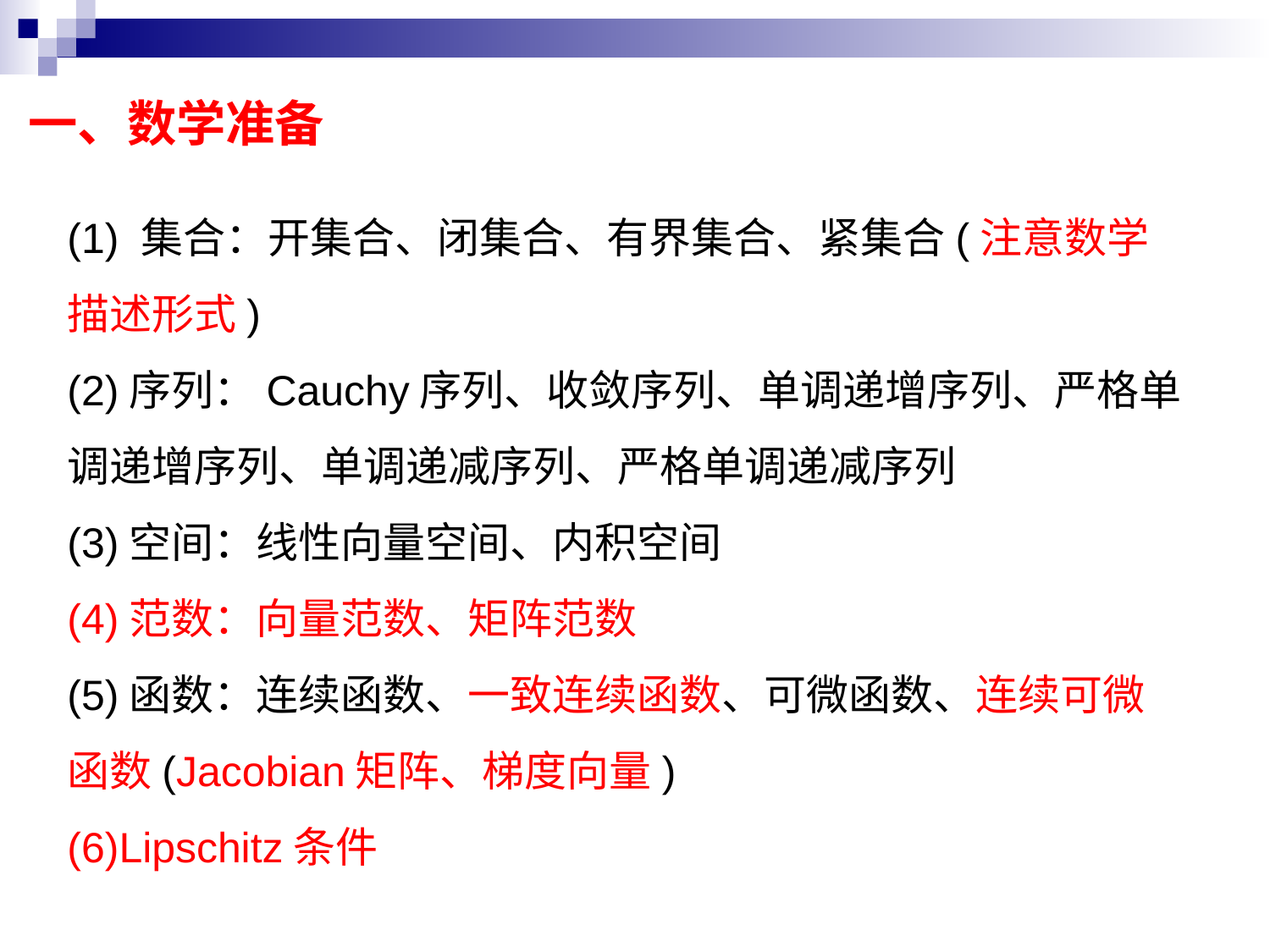

一、数学准备
(1) 集合：开集合、闭集合、有界集合、紧集合(注意数学描述形式)
(2)序列：Cauchy序列、收敛序列、单调递增序列、严格单调递增序列、单调递减序列、严格单调递减序列
(3)空间：线性向量空间、内积空间
(4)范数：向量范数、矩阵范数
(5)函数：连续函数、一致连续函数、可微函数、连续可微函数(Jacobian矩阵、梯度向量)
(6)Lipschitz条件
29